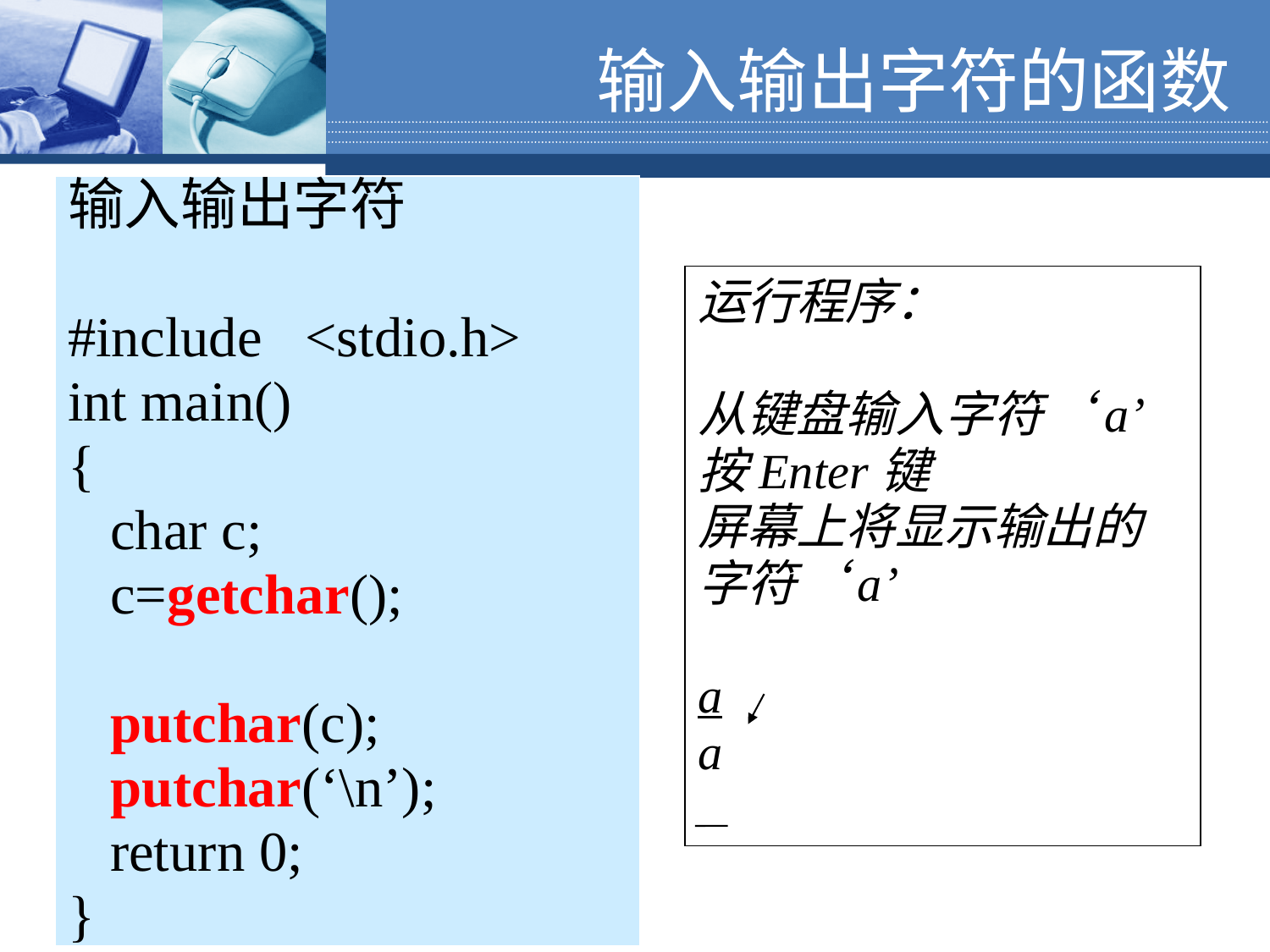

输入输出字符的函数
输入输出字符
#include   <stdio.h>
int main()
{
   char c;
   c=getchar();
   putchar(c);
   putchar(‘\n’);
   return 0;
}
运行程序：
从键盘输入字符‘a’
按Enter键
屏幕上将显示输出的字符‘a’
a
a